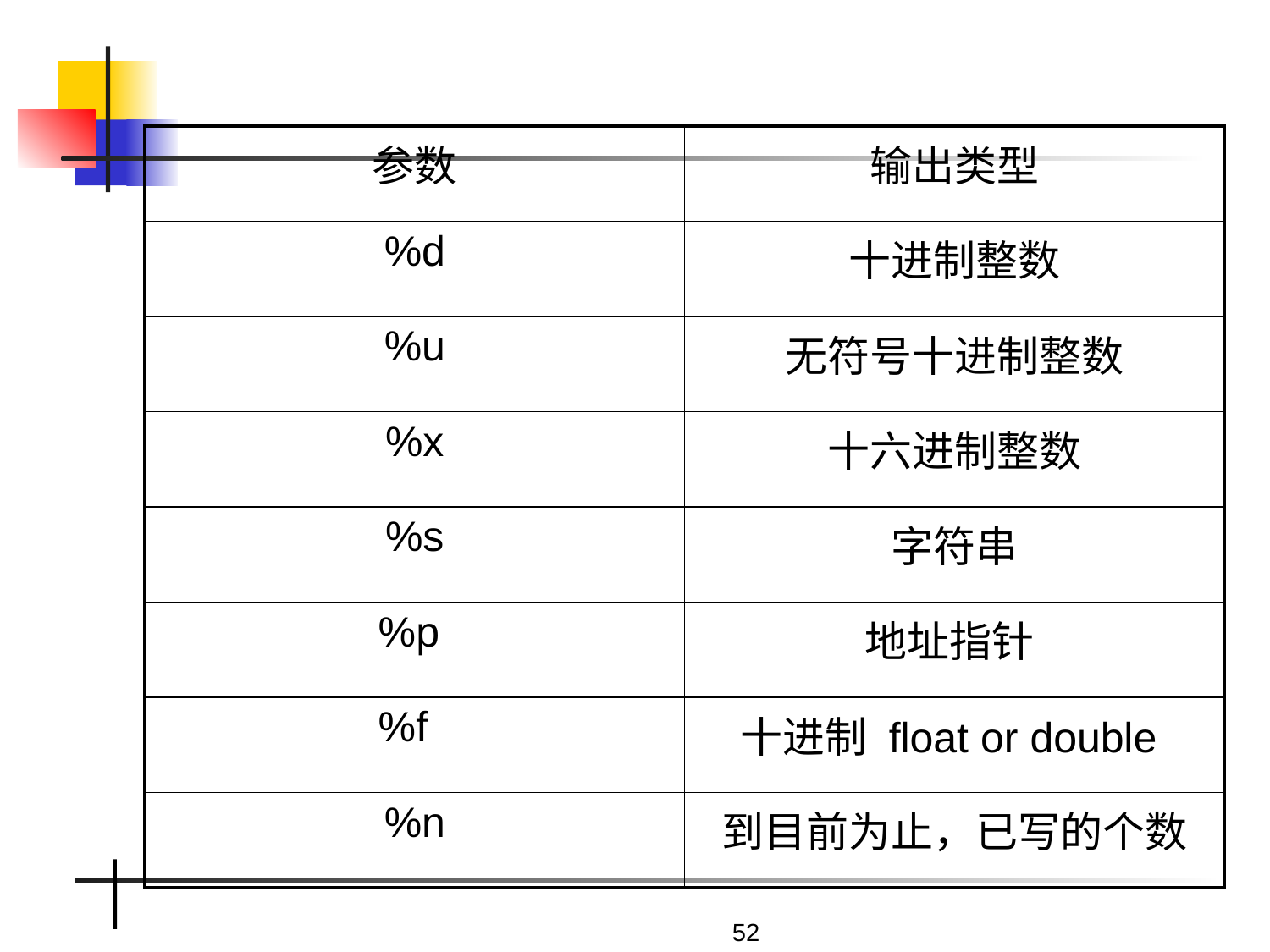

#
| 参数 | 输出类型 |
| --- | --- |
| %d | 十进制整数 |
| %u | 无符号十进制整数 |
| %x | 十六进制整数 |
| %s | 字符串 |
| %p | 地址指针 |
| %f | 十进制 float or double |
| %n | 到目前为止，已写的个数 |
52